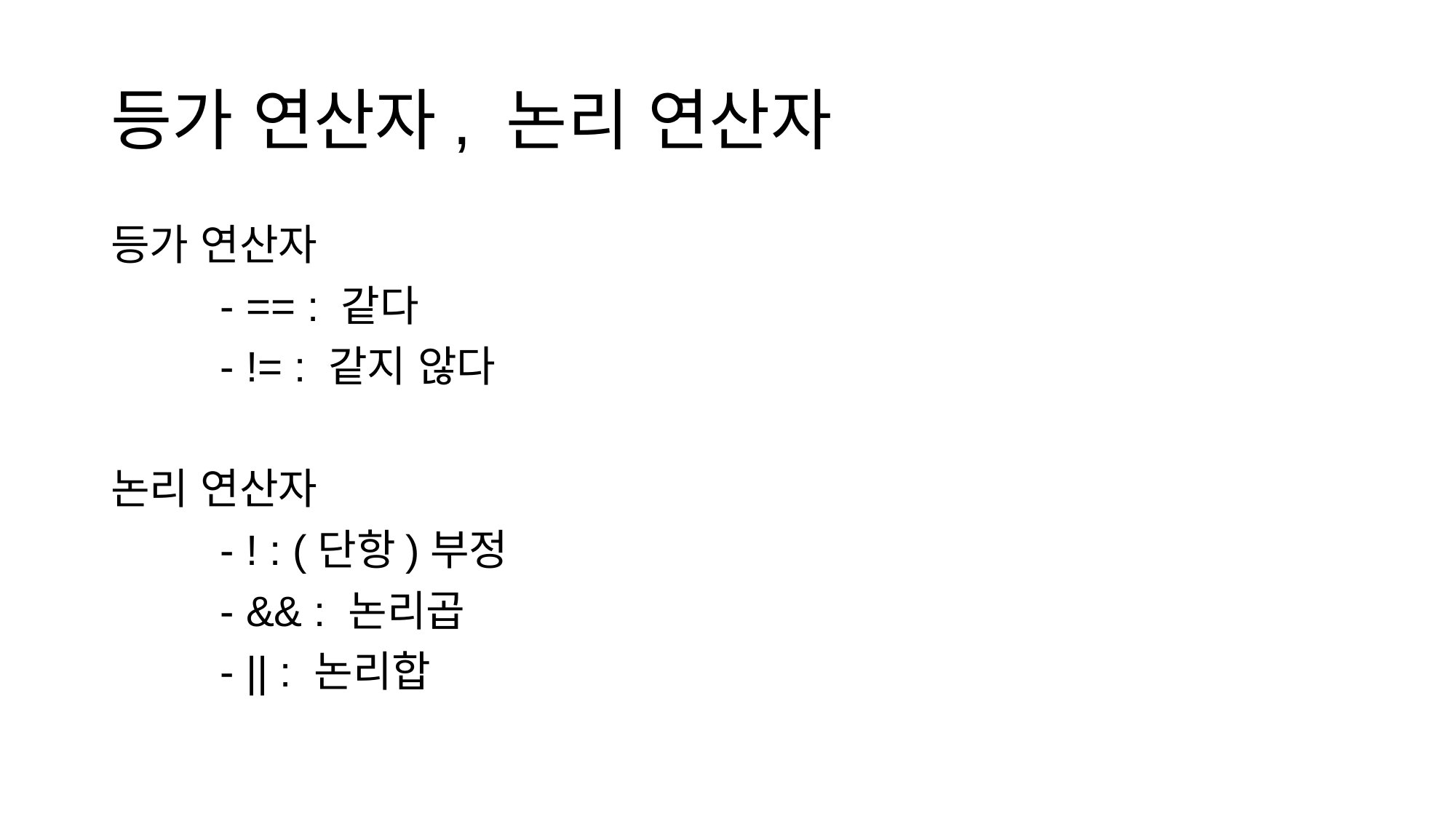

# 등가 연산자, 논리 연산자
등가 연산자
	- == : 같다
	- != : 같지 않다

논리 연산자
	- ! : (단항)부정
	- && : 논리곱
	- || : 논리합